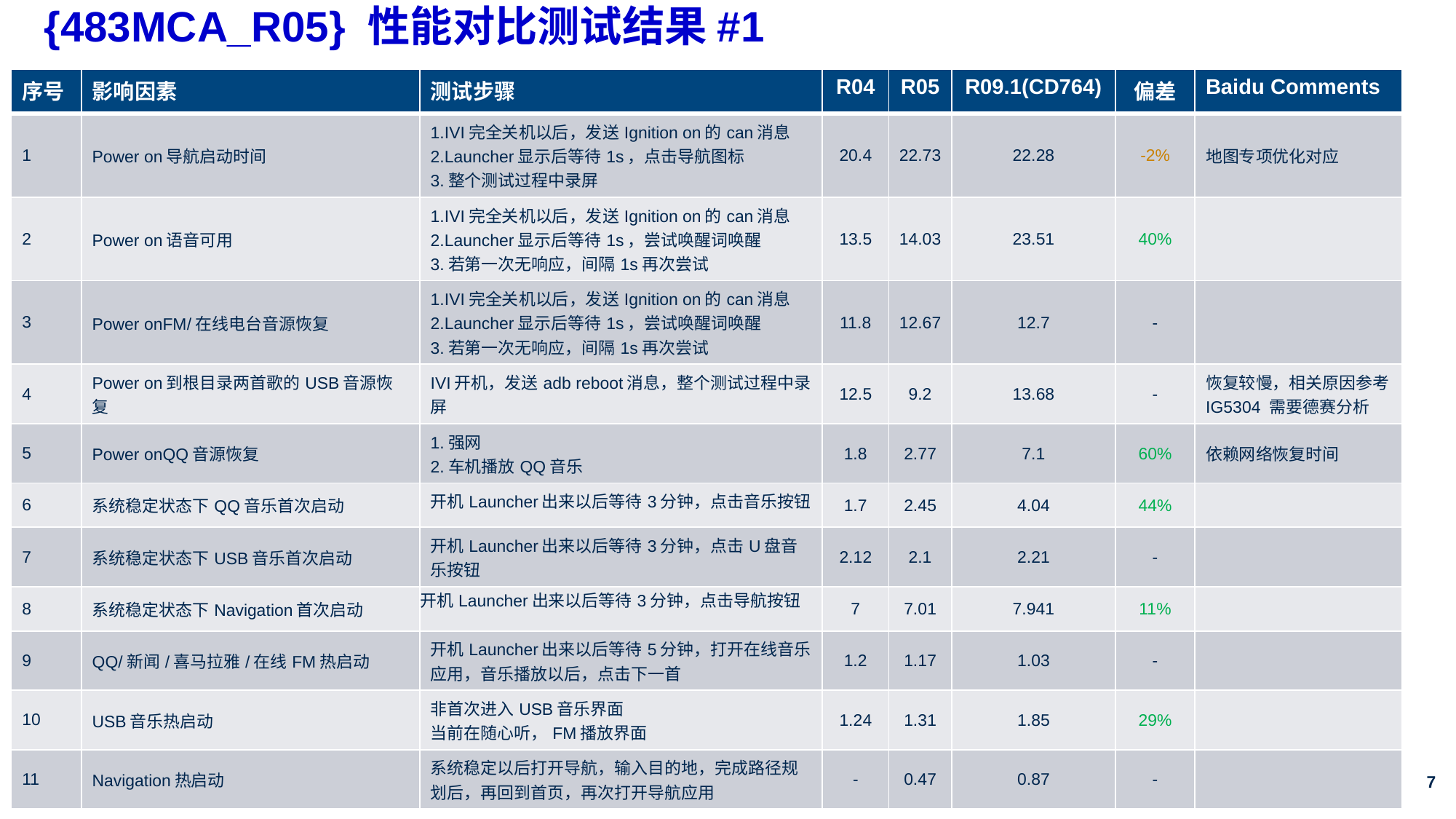

# {483MCA_R05} 性能对比测试结果#1
| 序号 | 影响因素 | 测试步骤 | R04 | R05 | R09.1(CD764) | 偏差 | Baidu Comments |
| --- | --- | --- | --- | --- | --- | --- | --- |
| 1 | Power on导航启动时间 | 1.IVI完全关机以后，发送Ignition on的can消息 2.Launcher显示后等待1s，点击导航图标 3.整个测试过程中录屏 | 20.4 | 22.73 | 22.28 | -2% | 地图专项优化对应 |
| 2 | Power on语音可用 | 1.IVI完全关机以后，发送Ignition on的can消息 2.Launcher显示后等待1s，尝试唤醒词唤醒 3.若第一次无响应，间隔1s再次尝试 | 13.5 | 14.03 | 23.51 | 40% |  |
| 3 | Power onFM/在线电台音源恢复 | 1.IVI完全关机以后，发送Ignition on的can消息 2.Launcher显示后等待1s，尝试唤醒词唤醒 3.若第一次无响应，间隔1s再次尝试 | 11.8 | 12.67 | 12.7 | - |  |
| 4 | Power on到根目录两首歌的USB音源恢复 | IVI开机，发送adb reboot消息，整个测试过程中录屏 | 12.5 | 9.2 | 13.68 | - | 恢复较慢，相关原因参考IG5304 需要德赛分析 |
| 5 | Power onQQ音源恢复 | 1.强网 2.车机播放QQ音乐 | 1.8 | 2.77 | 7.1 | 60% | 依赖网络恢复时间 |
| 6 | 系统稳定状态下QQ音乐首次启动 | 开机Launcher出来以后等待3分钟，点击音乐按钮 | 1.7 | 2.45 | 4.04 | 44% |  |
| 7 | 系统稳定状态下USB音乐首次启动 | 开机Launcher出来以后等待3分钟，点击U盘音乐按钮 | 2.12 | 2.1 | 2.21 | - |  |
| 8 | 系统稳定状态下Navigation首次启动 | 开机Launcher出来以后等待3分钟，点击导航按钮 | 7 | 7.01 | 7.941 | 11% |  |
| 9 | QQ/新闻/喜马拉雅/在线FM热启动 | 开机Launcher出来以后等待5分钟，打开在线音乐应用，音乐播放以后，点击下一首 | 1.2 | 1.17 | 1.03 | - |  |
| 10 | USB音乐热启动 | 非首次进入USB音乐界面 当前在随心听，FM播放界面 | 1.24 | 1.31 | 1.85 | 29% |  |
| 11 | Navigation热启动 | 系统稳定以后打开导航，输入目的地，完成路径规划后，再回到首页，再次打开导航应用 | - | 0.47 | 0.87 | - |  |